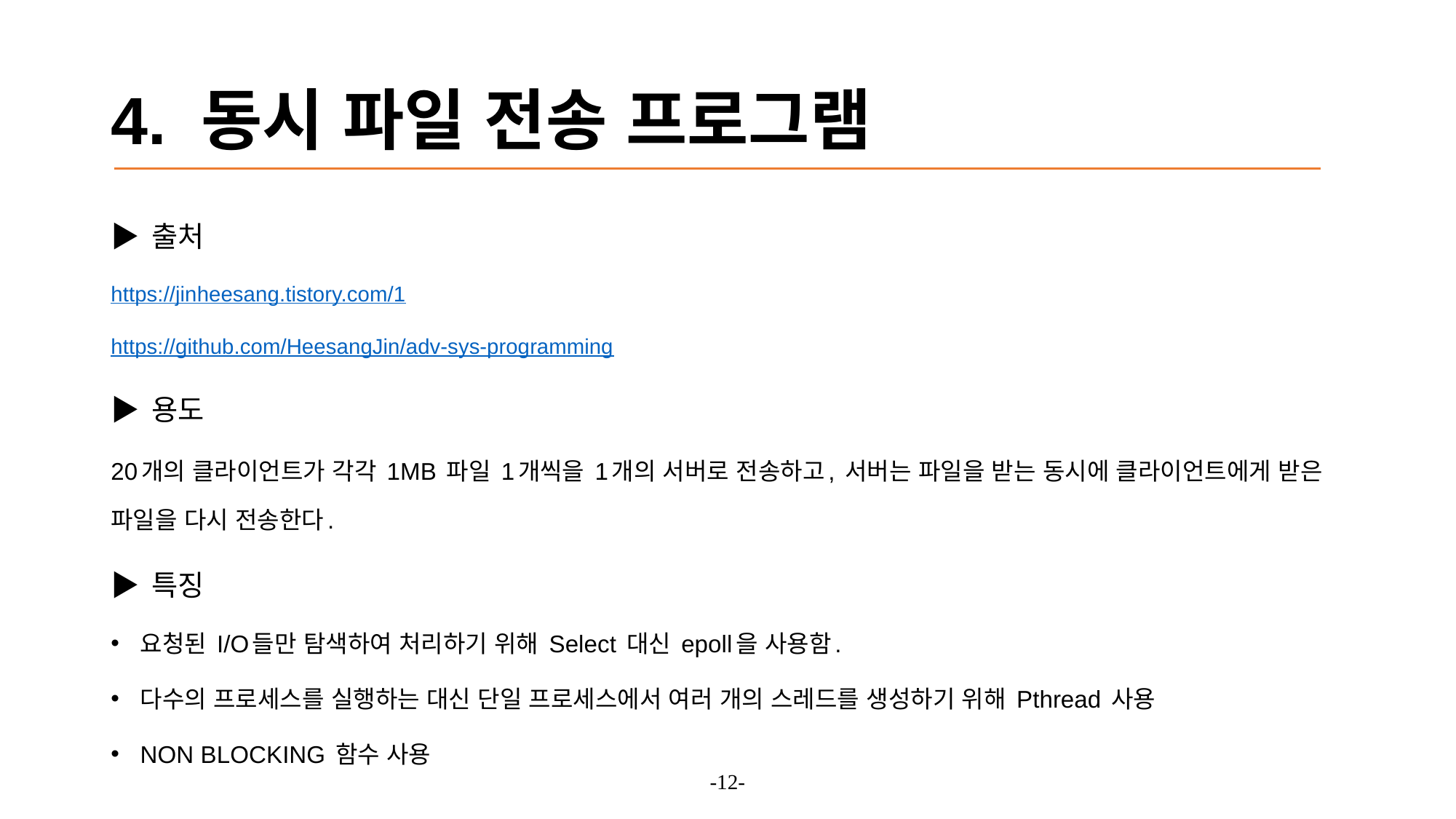

# 4. 동시 파일 전송 프로그램
▶ 출처
https://jinheesang.tistory.com/1
https://github.com/HeesangJin/adv-sys-programming

▶ 용도
20개의 클라이언트가 각각 1MB 파일 1개씩을 1개의 서버로 전송하고, 서버는 파일을 받는 동시에 클라이언트에게 받은 파일을 다시 전송한다.

▶ 특징
요청된 I/O들만 탐색하여 처리하기 위해 Select 대신 epoll을 사용함.
다수의 프로세스를 실행하는 대신 단일 프로세스에서 여러 개의 스레드를 생성하기 위해 Pthread 사용
NON BLOCKING 함수 사용
-12-